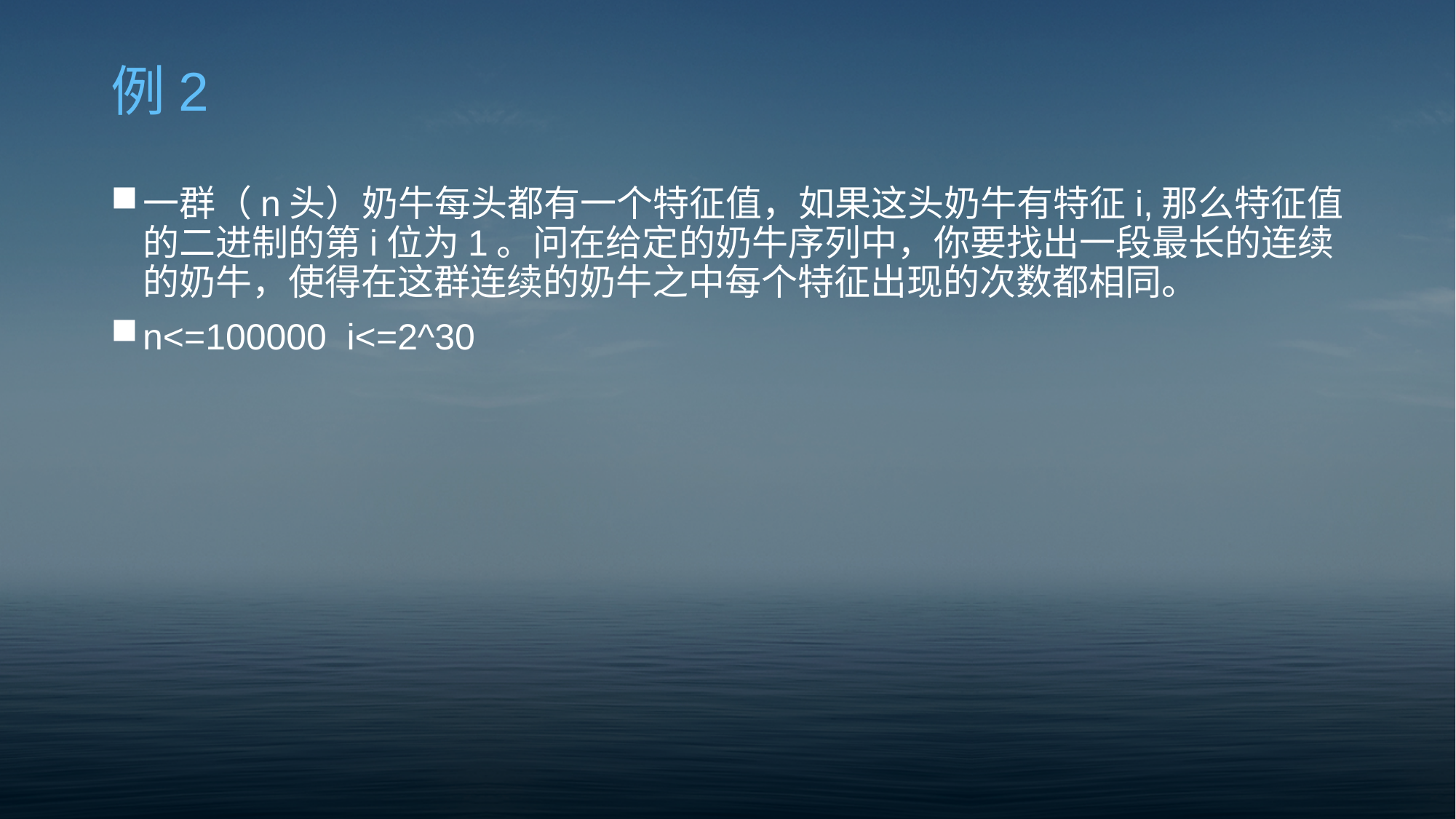

# 例2
一群（n头）奶牛每头都有一个特征值，如果这头奶牛有特征i,那么特征值的二进制的第i位为1。问在给定的奶牛序列中，你要找出一段最长的连续的奶牛，使得在这群连续的奶牛之中每个特征出现的次数都相同。
n<=100000  i<=2^30